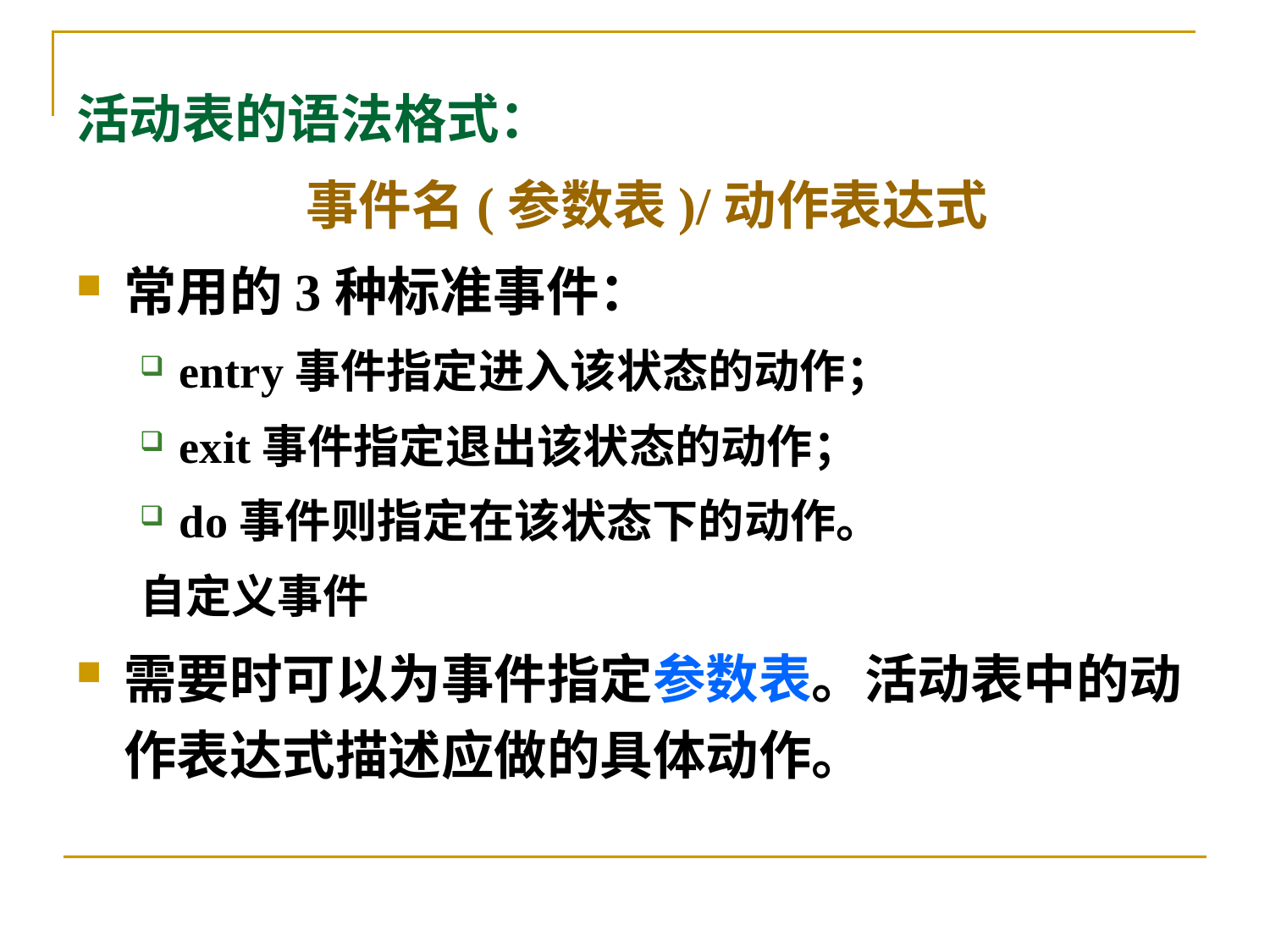

活动表的语法格式：
                  事件名(参数表)/动作表达式
常用的3种标准事件：
entry事件指定进入该状态的动作；
exit事件指定退出该状态的动作；
do事件则指定在该状态下的动作。
自定义事件
需要时可以为事件指定参数表。活动表中的动作表达式描述应做的具体动作。